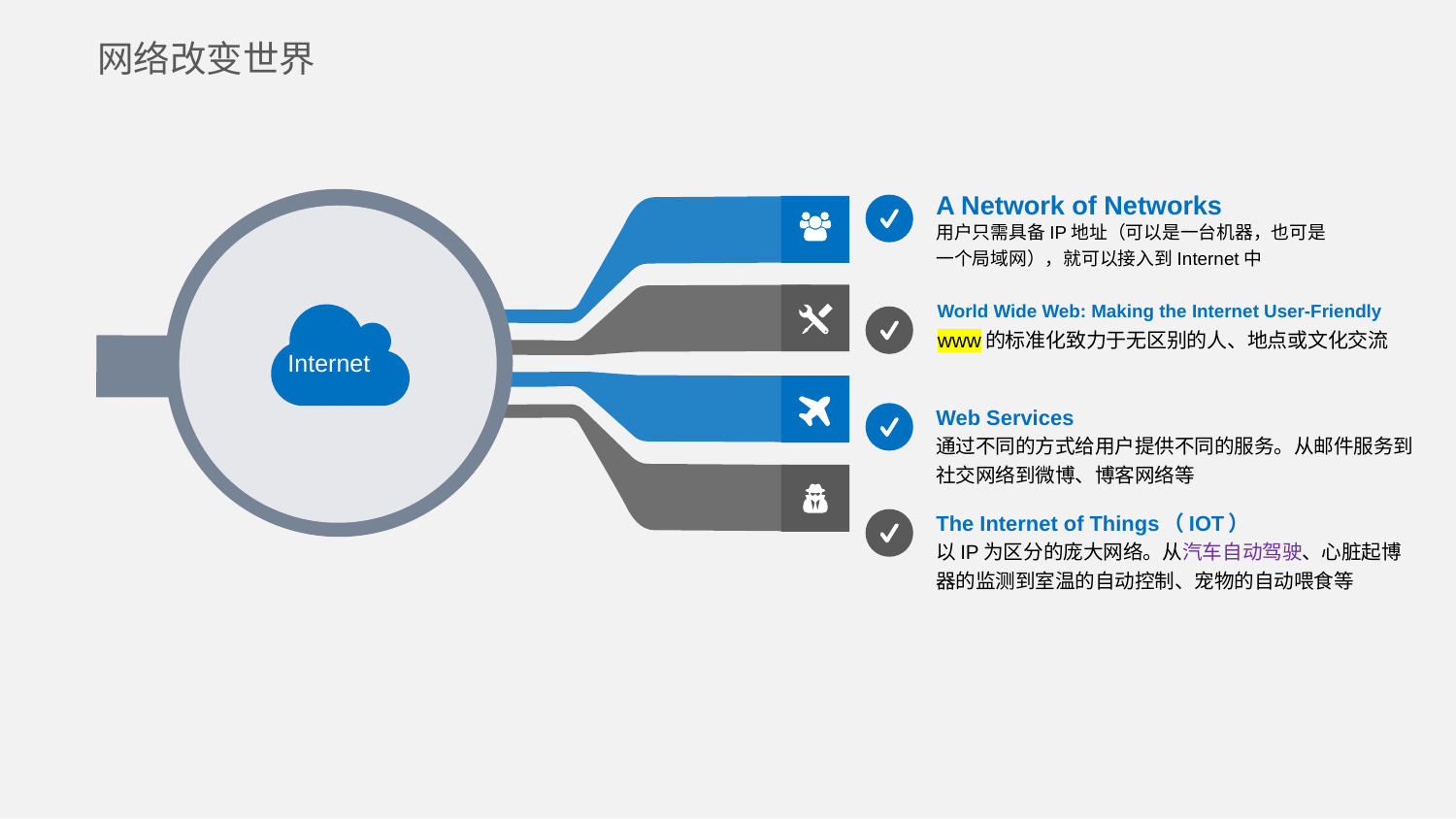

网络改变世界

A Network of Networks
用户只需具备IP地址（可以是一台机器，也可是一个局域网），就可以接入到Internet中

World Wide Web: Making the Internet User-Friendly
www的标准化致力于无区别的人、地点或文化交流

Web Services
通过不同的方式给用户提供不同的服务。从邮件服务到社交网络到微博、博客网络等

The Internet of Things（IOT）
以IP为区分的庞大网络。从汽车自动驾驶、心脏起博器的监测到室温的自动控制、宠物的自动喂食等

Internet